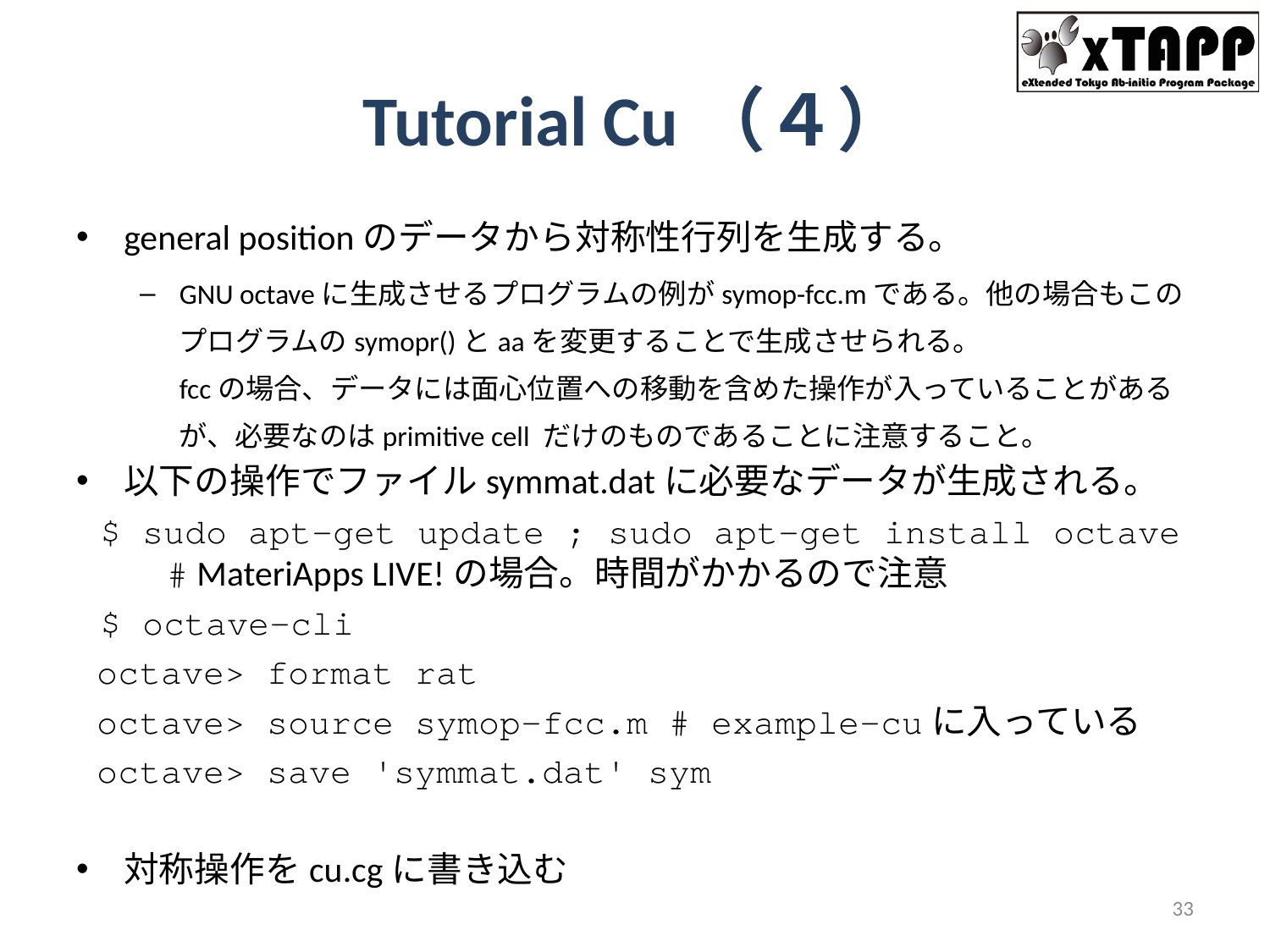

# Tutorial Cu（４）
general positionのデータから対称性行列を生成する。
GNU octaveに生成させるプログラムの例がsymop-fcc.mである。他の場合もこのプログラムのsymopr()とaaを変更することで生成させられる。
fccの場合、データには面心位置への移動を含めた操作が入っていることがあるが、必要なのはprimitive cell だけのものであることに注意すること。
以下の操作でファイルsymmat.datに必要なデータが生成される。
   $ sudo apt-get update ; sudo apt-get install octave
　# MateriApps LIVE!の場合。時間がかかるので注意
   $ octave-cli
 octave> format rat
 octave> source symop-fcc.m # example-cuに入っている
 octave> save 'symmat.dat' sym

対称操作をcu.cgに書き込む
33